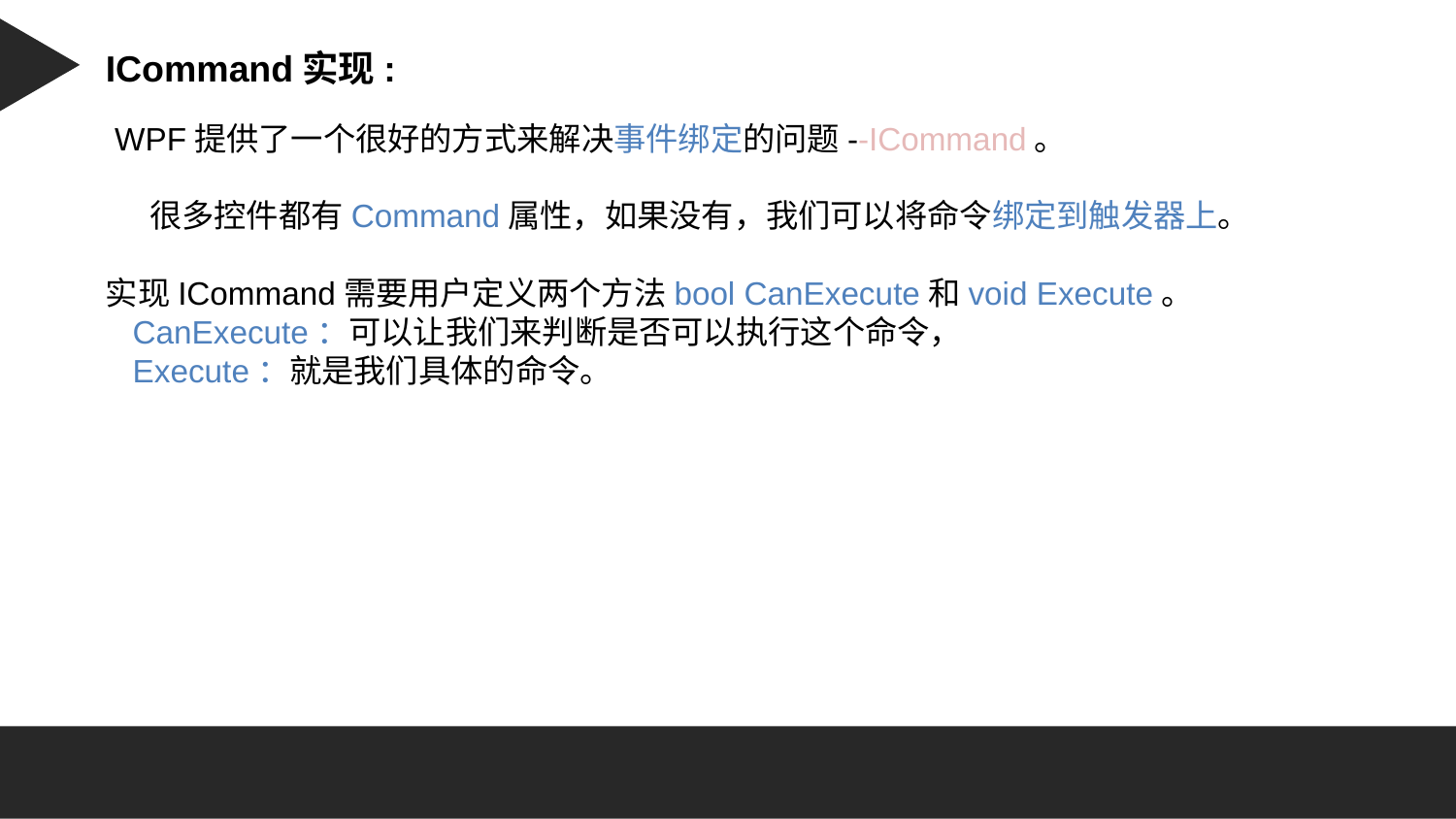

Character 字符串：

ICommand实现:
 WPF提供了一个很好的方式来解决事件绑定的问题--ICommand。

     很多控件都有Command属性，如果没有，我们可以将命令绑定到触发器上。

实现ICommand需要用户定义两个方法bool CanExecute和void Execute。
   CanExecute：可以让我们来判断是否可以执行这个命令，
   Execute：就是我们具体的命令。